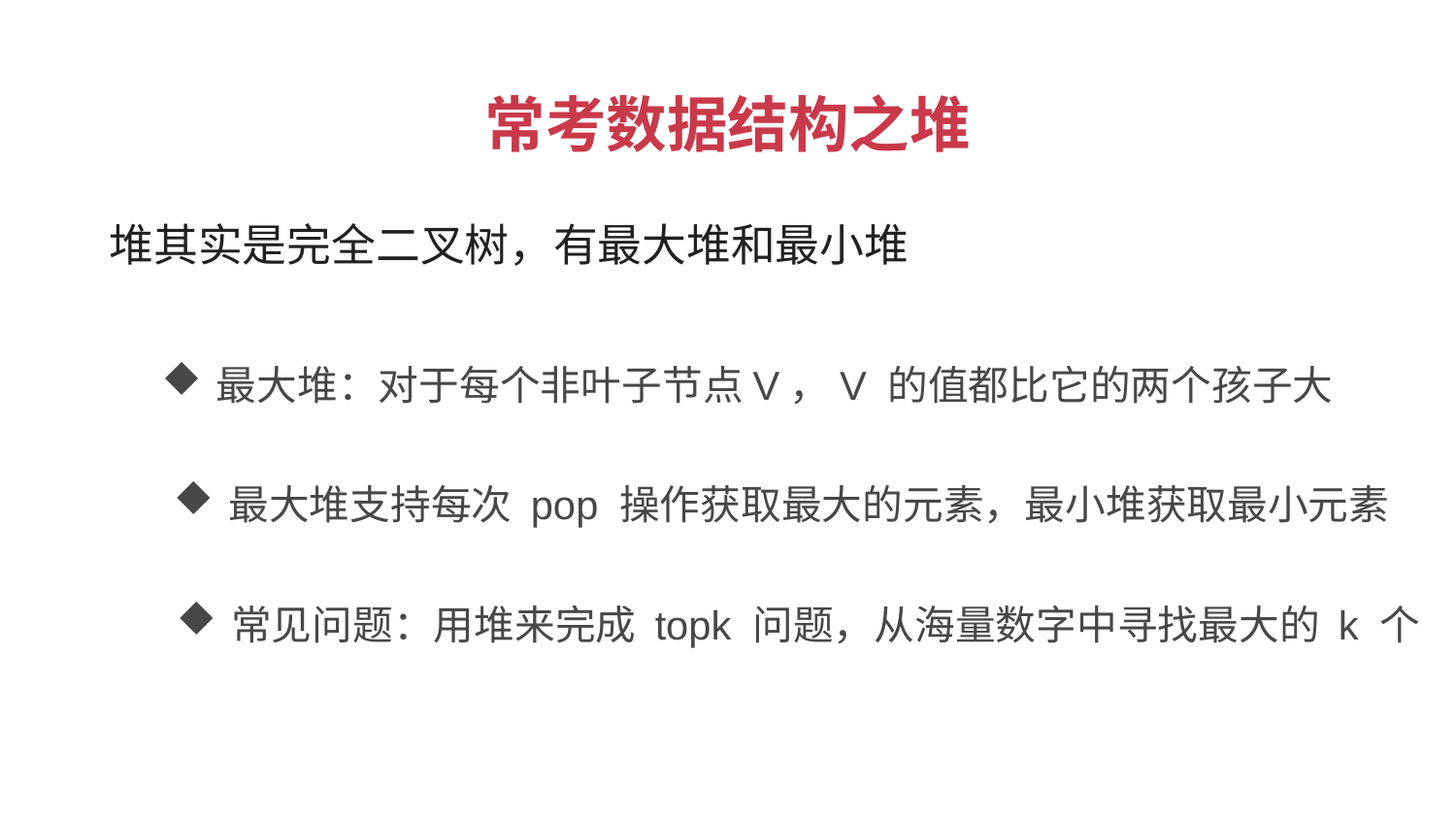

常考数据结构之堆
 堆其实是完全二叉树，有最大堆和最小堆
最大堆：对于每个非叶子节点V，V 的值都比它的两个孩子大
最大堆支持每次 pop 操作获取最大的元素，最小堆获取最小元素
常见问题：用堆来完成 topk 问题，从海量数字中寻找最大的 k 个